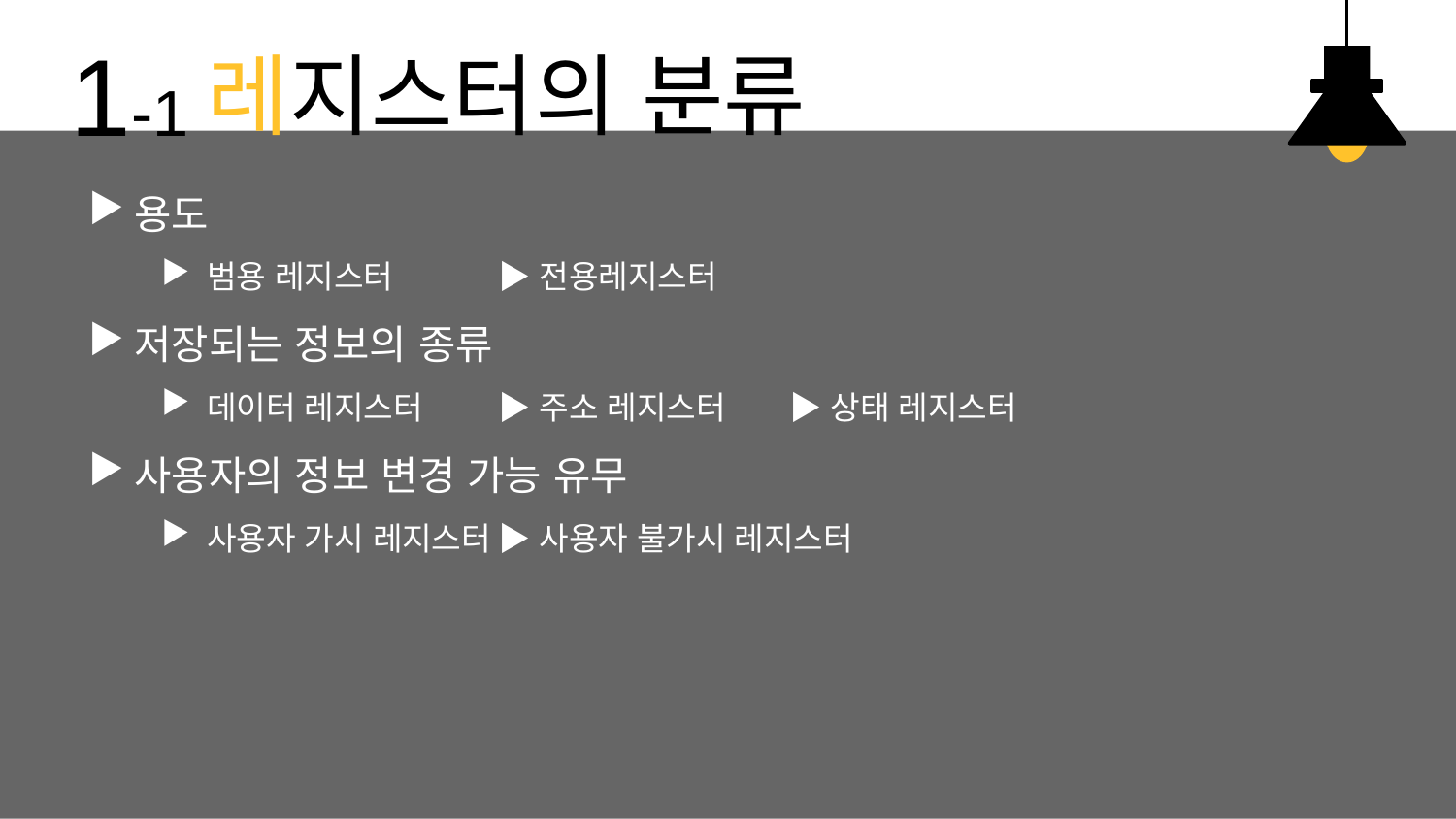

1-1
레지스터의 분류
용도
범용 레지스터	▶ 전용레지스터
저장되는 정보의 종류
데이터 레지스터	▶ 주소 레지스터	▶ 상태 레지스터
사용자의 정보 변경 가능 유무
사용자 가시 레지스터	▶ 사용자 불가시 레지스터